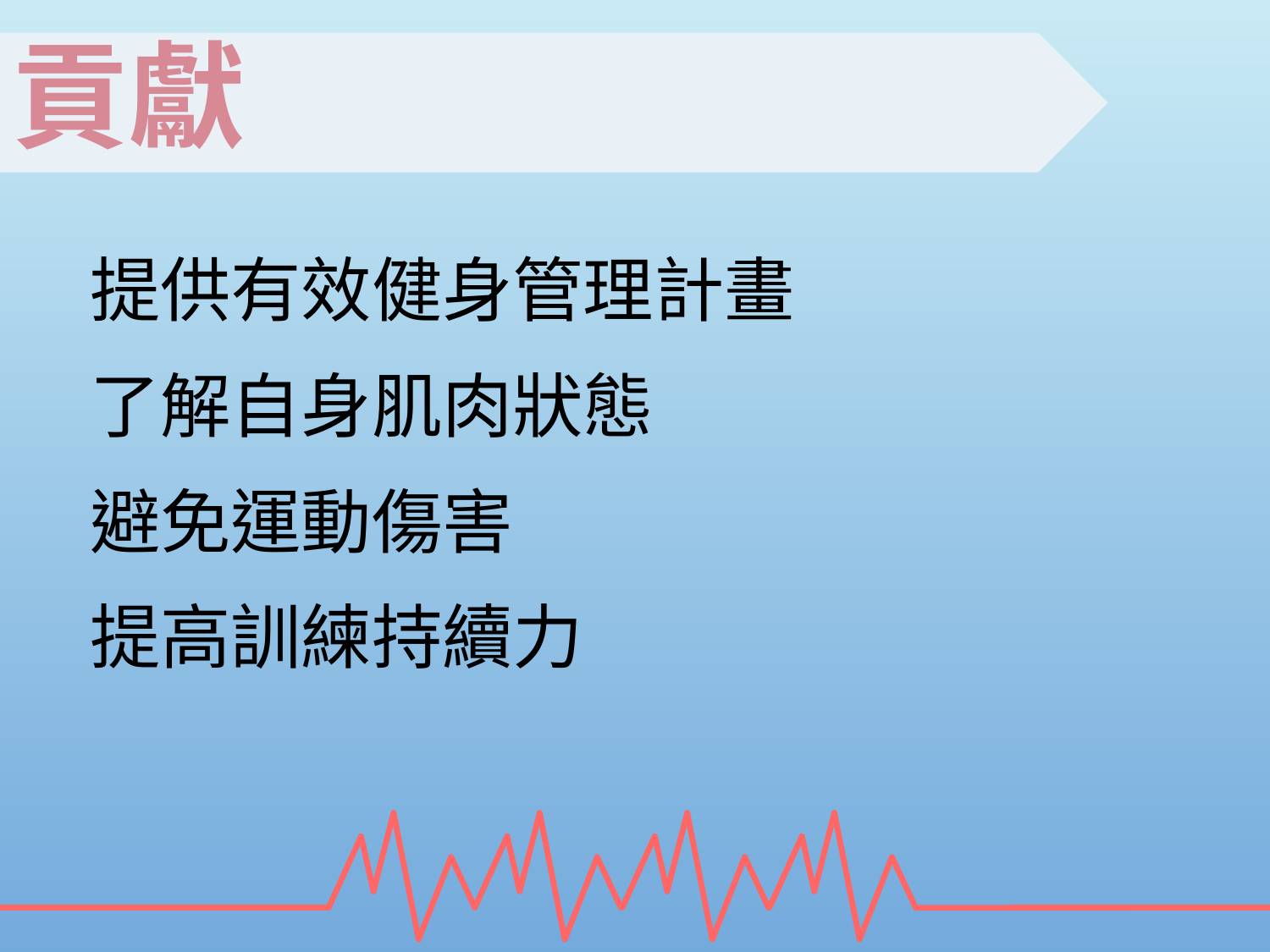

貢獻
提供有效健身管理計畫
了解自身肌肉狀態
避免運動傷害
提高訓練持續力